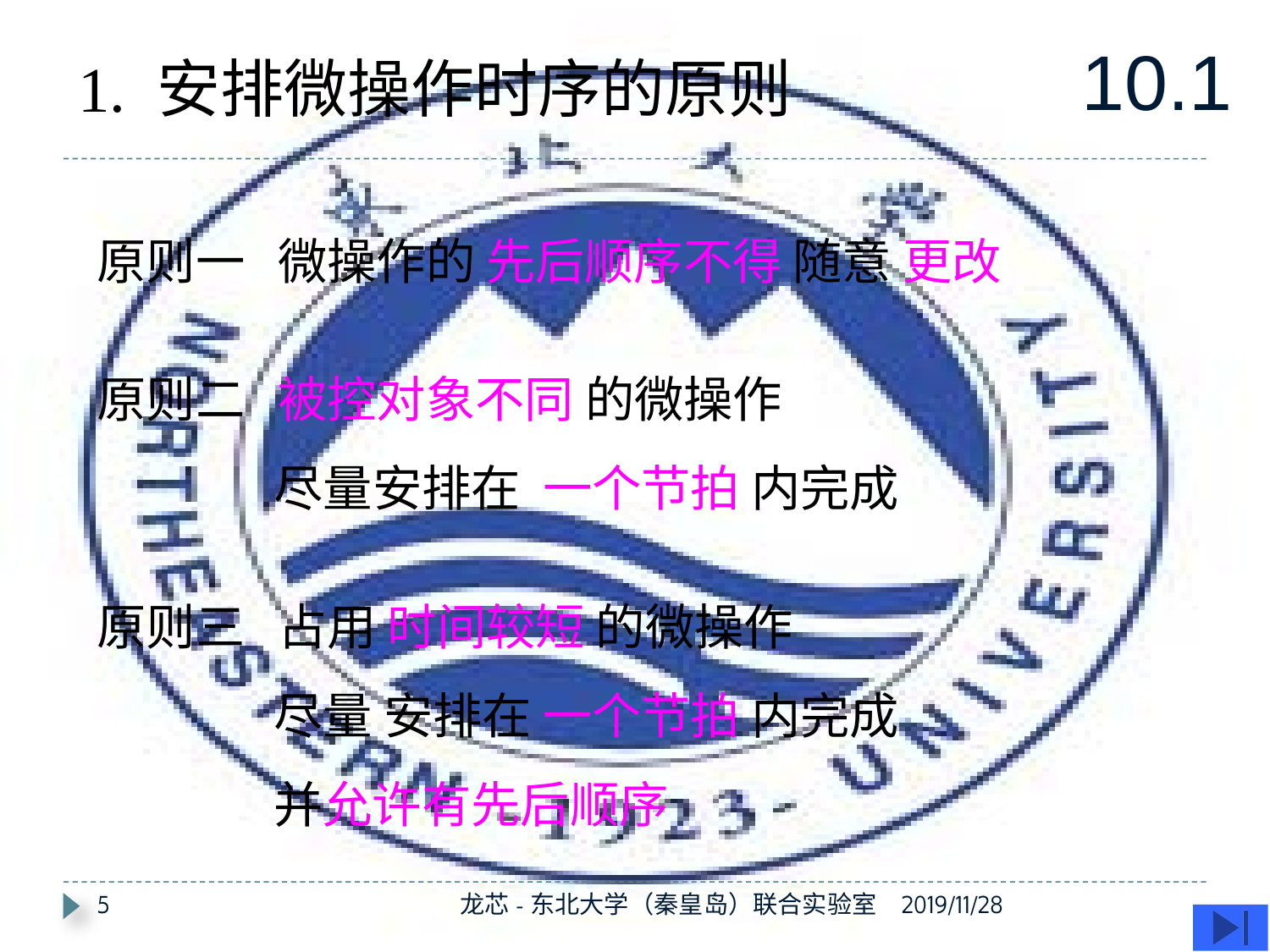

#
10.1
1. 安排微操作时序的原则
原则一   微操作的 先后顺序不得 随意 更改
原则二   被控对象不同 的微操作
               尽量安排在  一个节拍 内完成
原则三   占用 时间较短 的微操作
               尽量 安排在 一个节拍 内完成
               并允许有先后顺序
5
龙芯-东北大学（秦皇岛）联合实验室
2019/11/28